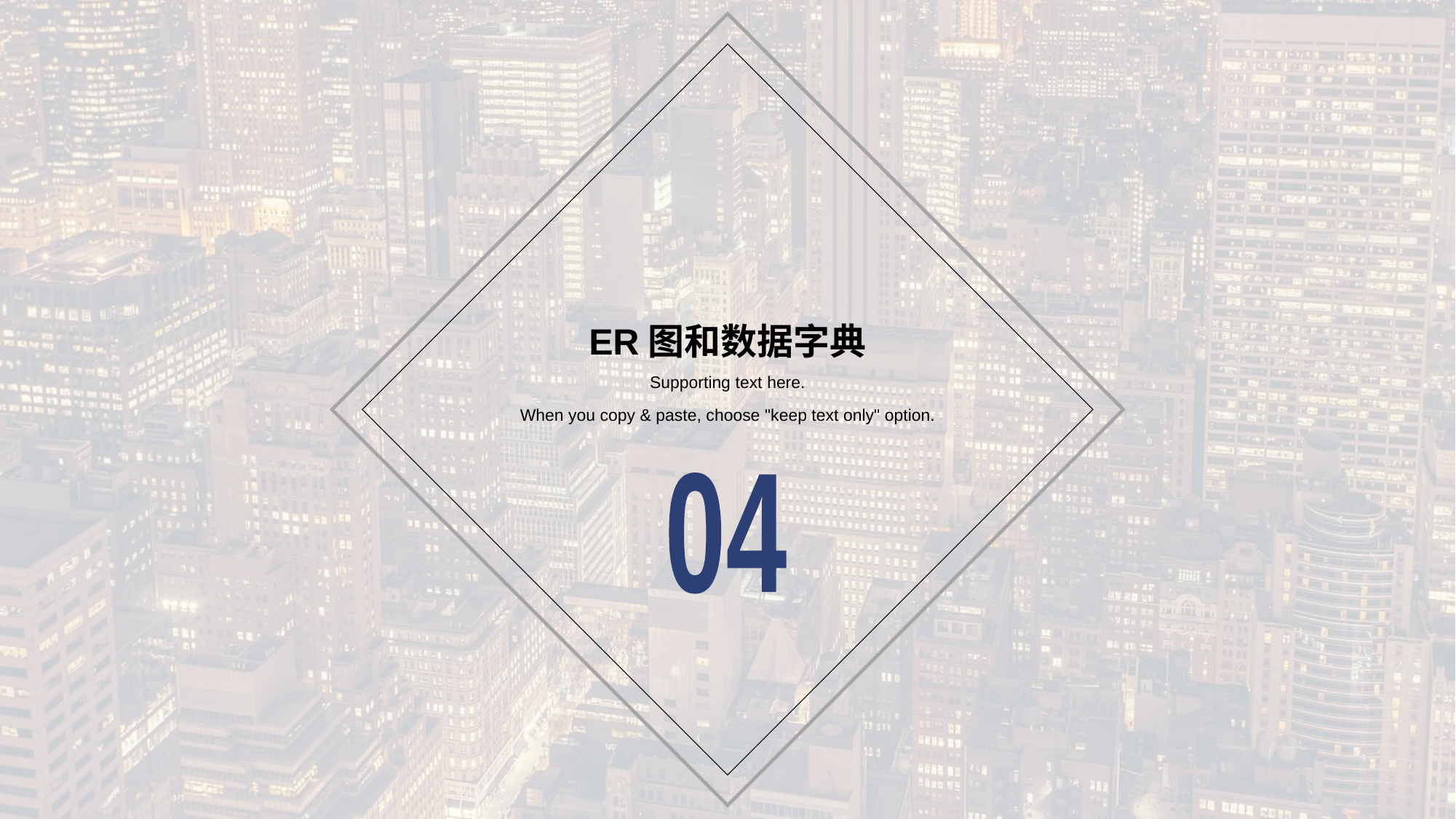

# ER图和数据字典
Supporting text here.
When you copy & paste, choose "keep text only" option.
04